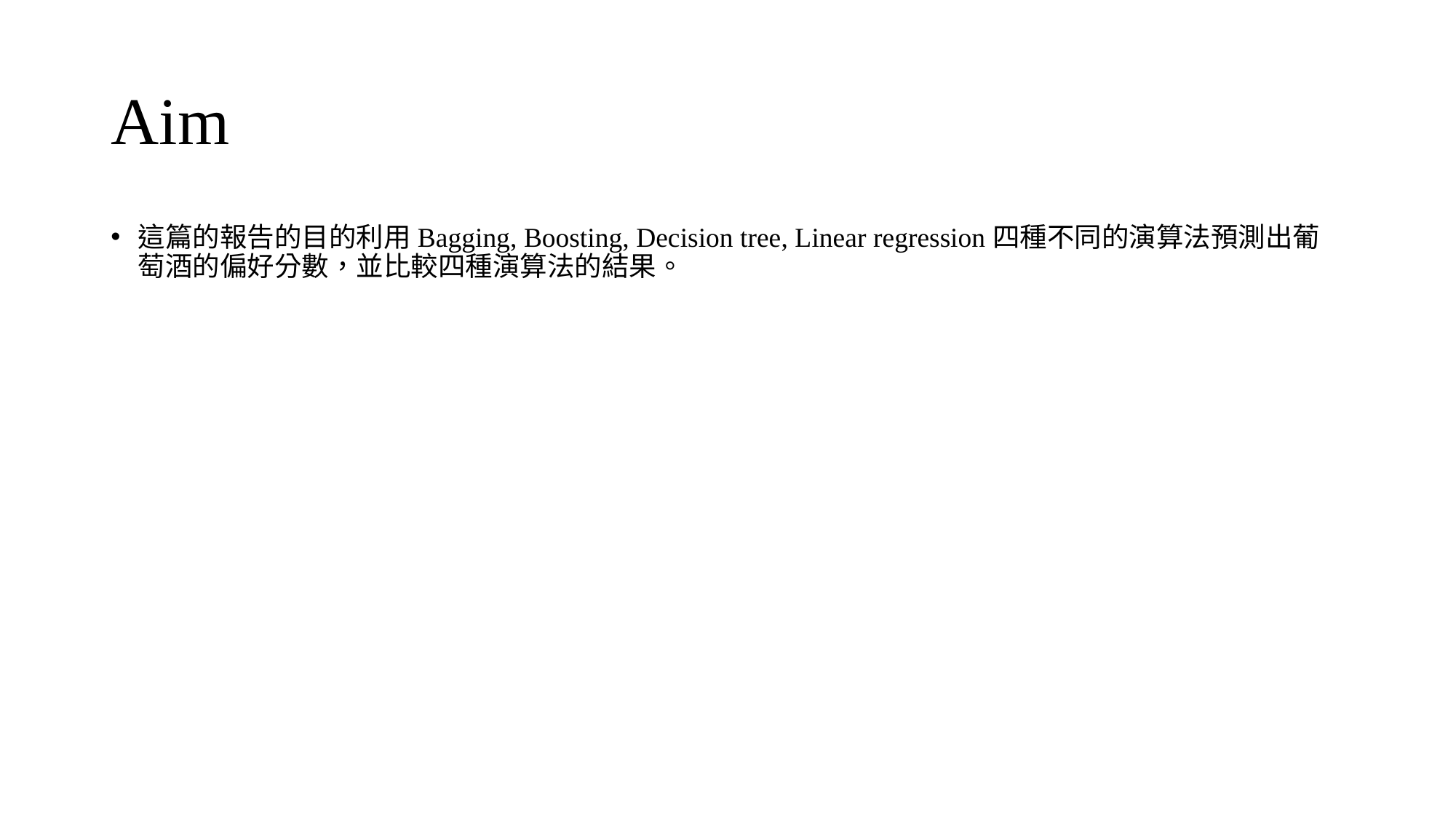

# Aim
這篇的報告的目的利用Bagging, Boosting, Decision tree, Linear regression四種不同的演算法預測出葡萄酒的偏好分數，並比較四種演算法的結果。